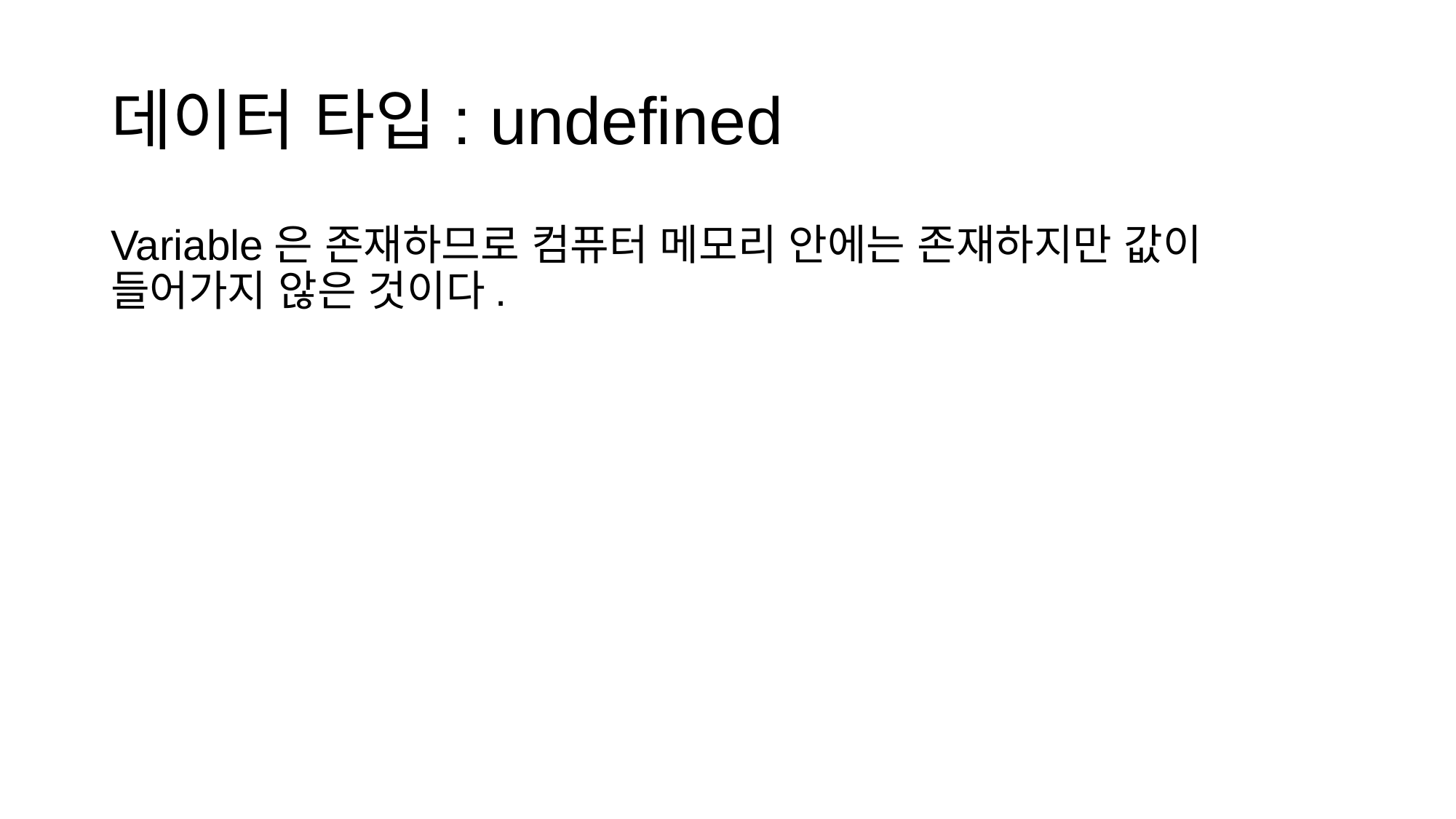

# 데이터 타입: undefined
Variable은 존재하므로 컴퓨터 메모리 안에는 존재하지만 값이 들어가지 않은 것이다.